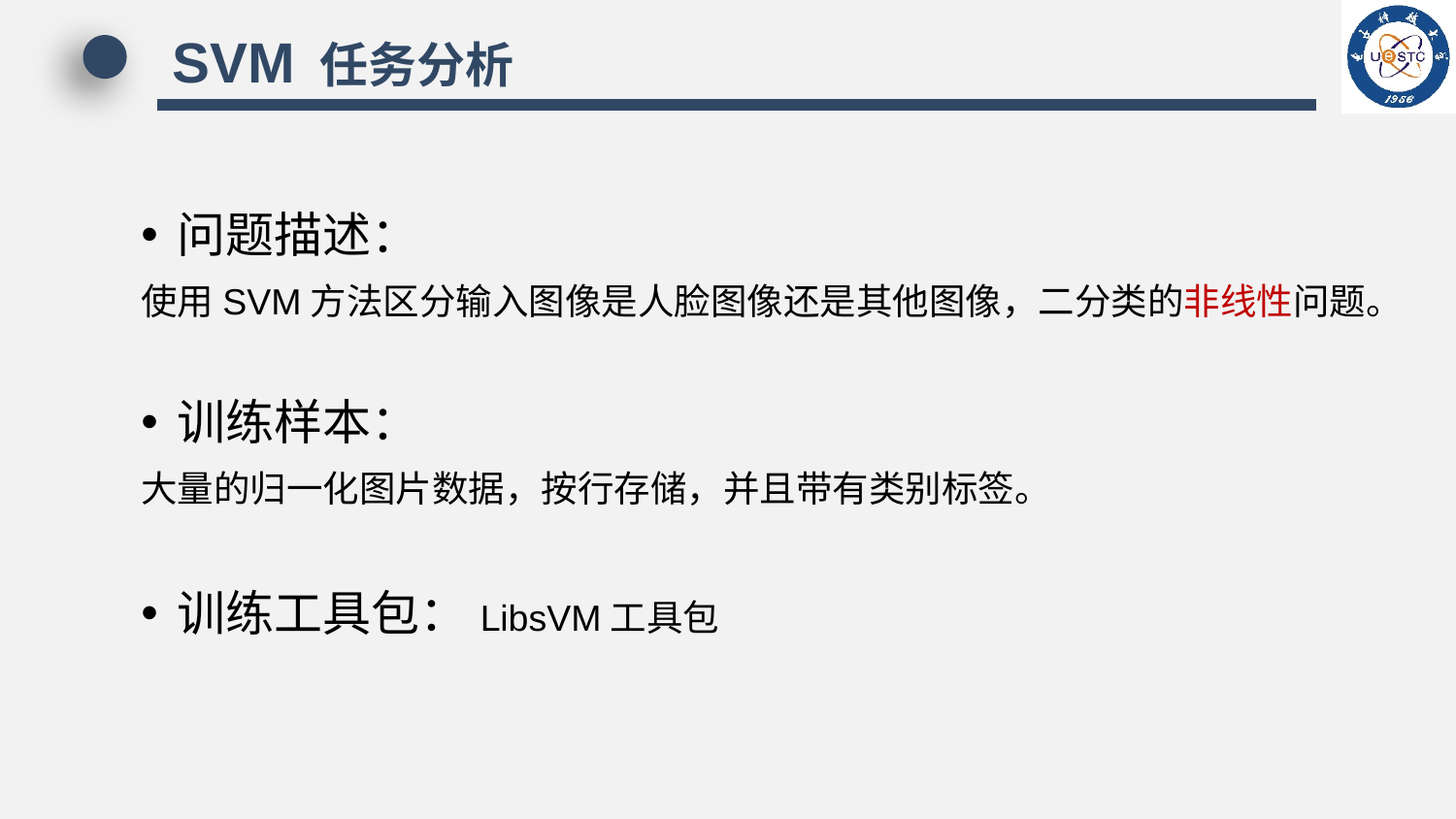

SVM 任务分析

问题描述：
使用SVM方法区分输入图像是人脸图像还是其他图像，二分类的非线性问题。

训练样本：
大量的归一化图片数据，按行存储，并且带有类别标签。

训练工具包：LibsVM工具包